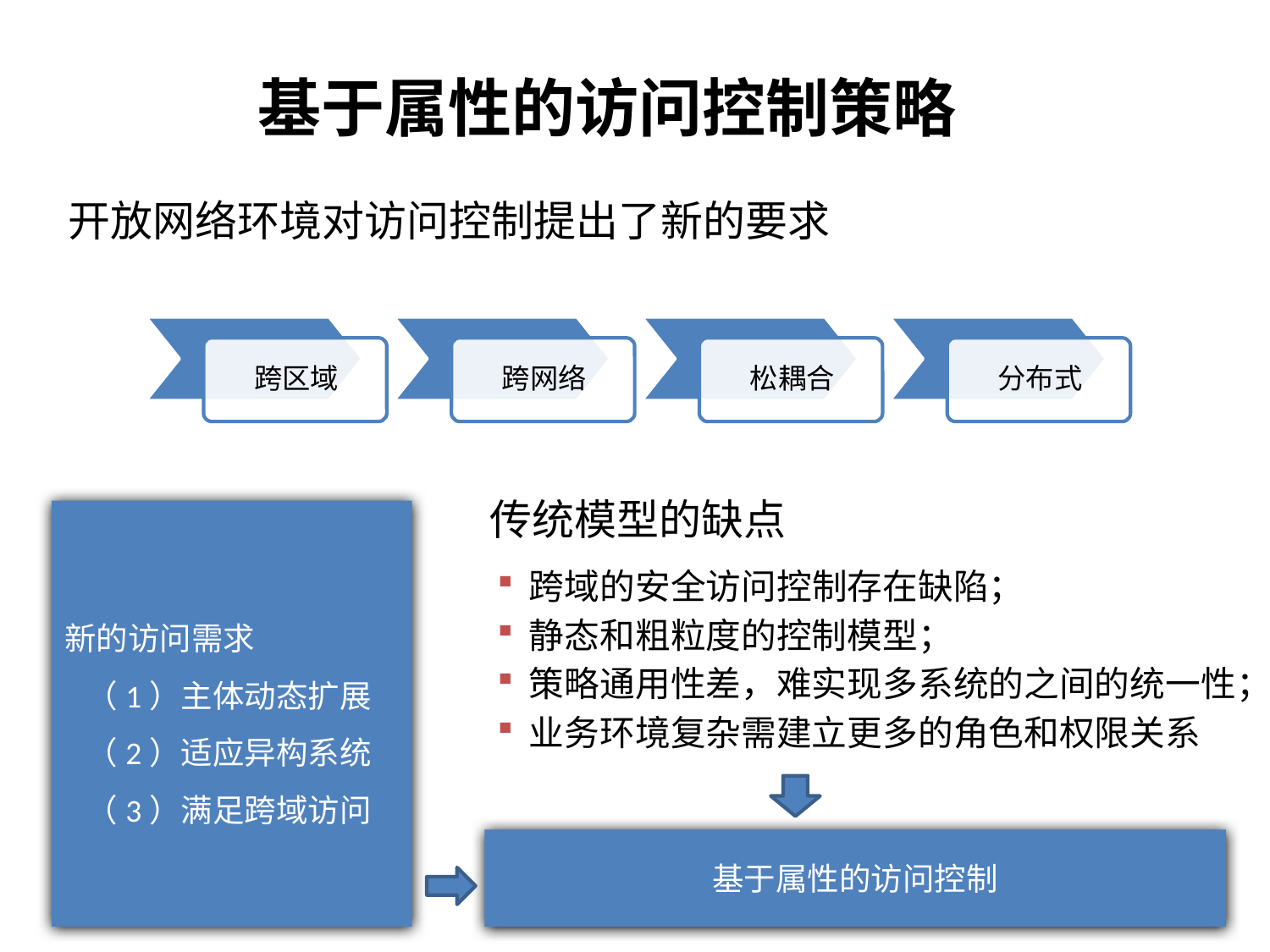

# 基于属性的访问控制策略
开放网络环境对访问控制提出了新的要求
跨区域
跨网络
松耦合
分布式
传统模型的缺点
新的访问需求
  （1）主体动态扩展
  （2）适应异构系统
  （3）满足跨域访问
跨域的安全访问控制存在缺陷；
静态和粗粒度的控制模型；
策略通用性差，难实现多系统的之间的统一性；
业务环境复杂需建立更多的角色和权限关系

基于属性的访问控制